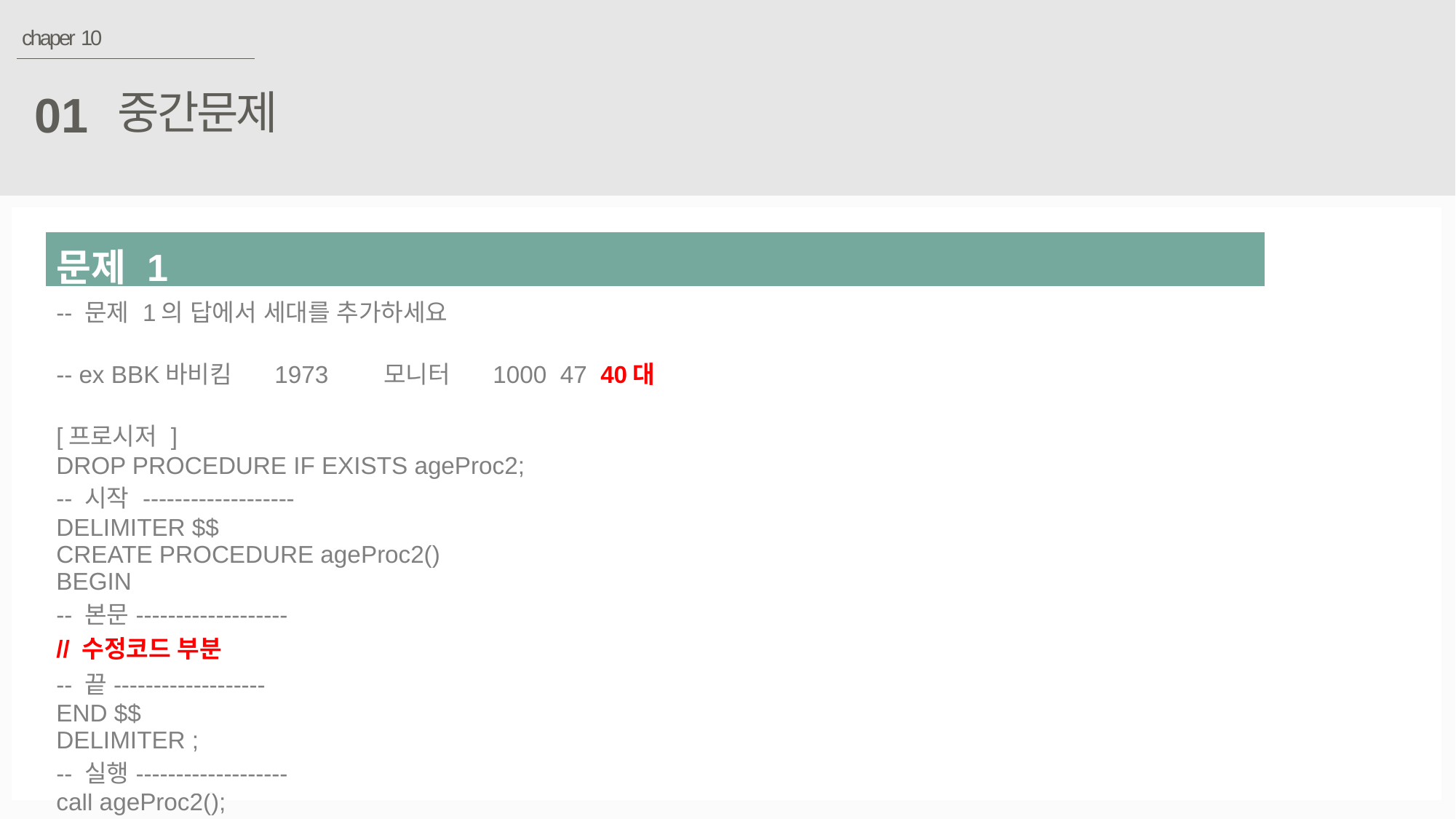

chaper  10
중간문제
01

| 문제 1 |
| --- |
| -- 문제 1의 답에서 세대를 추가하세요 -- ex BBK 바비킴 1973 모니터 1000 47 40대 [프로시저 ] DROP PROCEDURE IF EXISTS ageProc2; -- 시작 ------------------- DELIMITER $$ CREATE PROCEDURE ageProc2() BEGIN -- 본문------------------- // 수정코드 부분 -- 끝------------------- END $$ DELIMITER ; -- 실행------------------- call ageProc2(); |